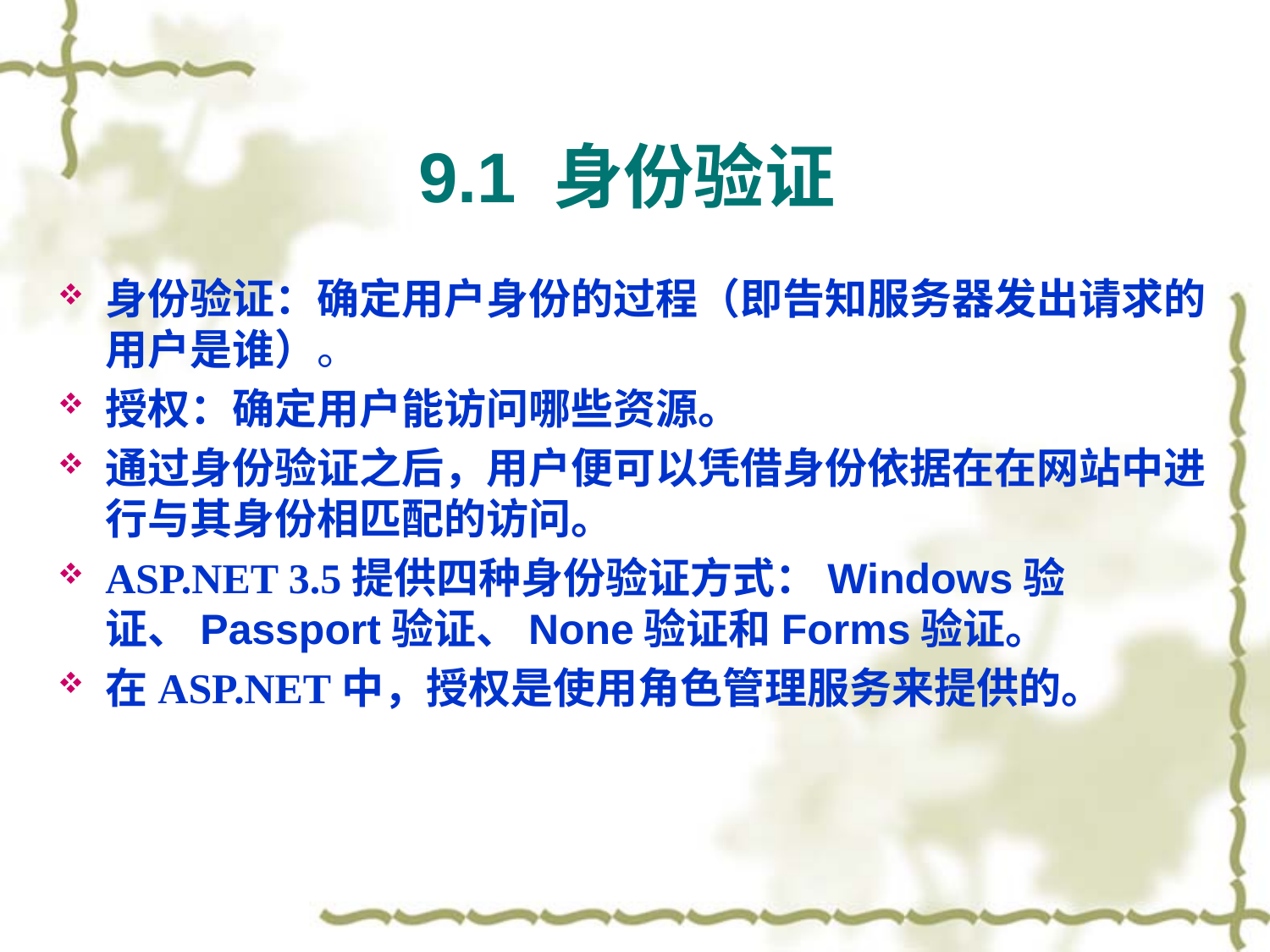

# 9.1 身份验证
身份验证：确定用户身份的过程（即告知服务器发出请求的用户是谁）。
授权：确定用户能访问哪些资源。
通过身份验证之后，用户便可以凭借身份依据在在网站中进行与其身份相匹配的访问。
ASP.NET 3.5提供四种身份验证方式：Windows验证、Passport验证、None验证和Forms验证。
在ASP.NET中，授权是使用角色管理服务来提供的。